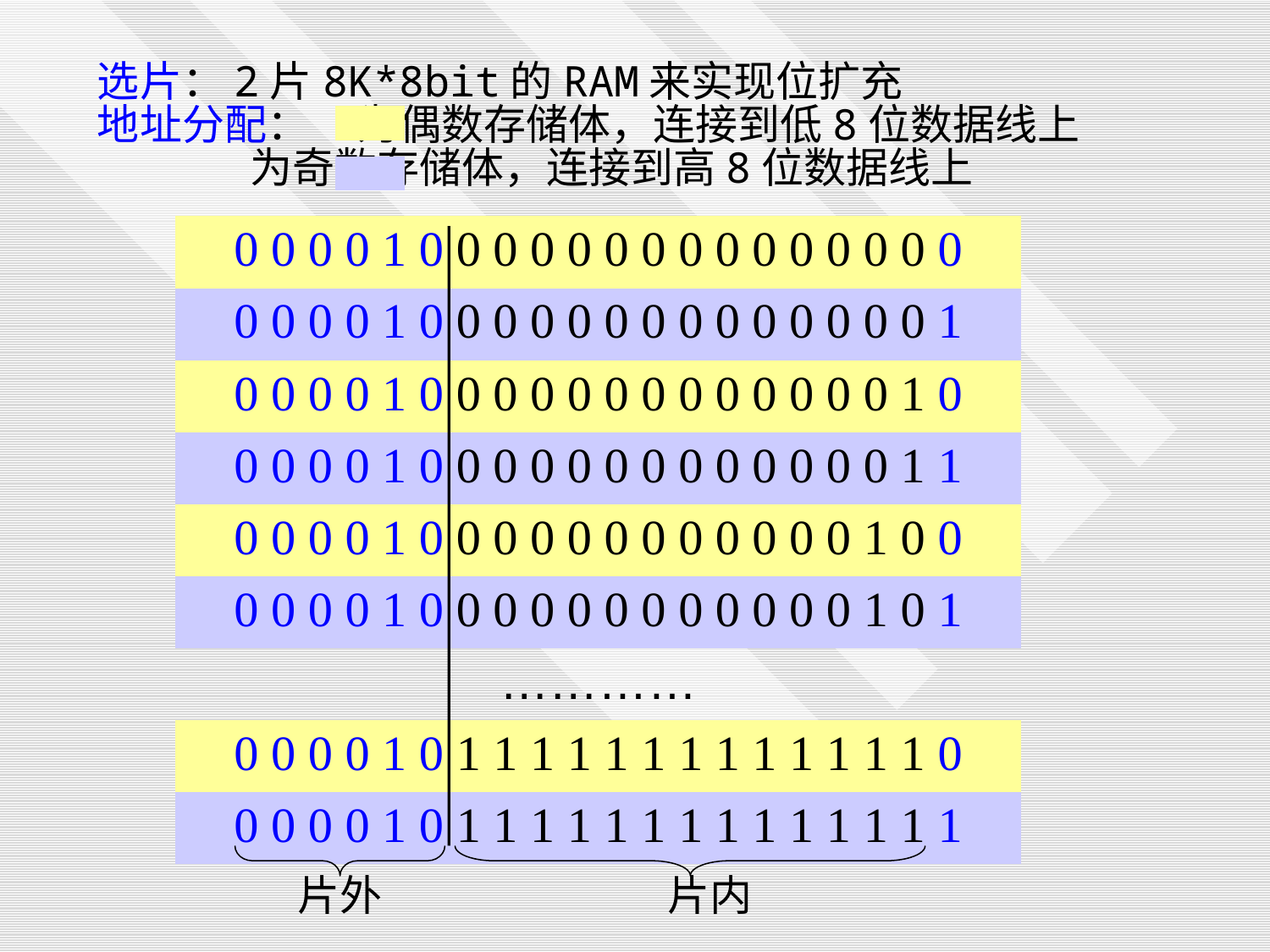

选片：2片8K*8bit的RAM来实现位扩充
地址分配：     为偶数存储体，连接到低8位数据线上
               为奇数存储体，连接到高8位数据线上
|  |
| --- |
|  |
| --- |
| 0 0 0 0 1 0 0 0 0 0 0 0 0 0 0 0 0 0 0 0 |
| --- |
| 0 0 0 0 1 0 0 0 0 0 0 0 0 0 0 0 0 0 0 1 |
| 0 0 0 0 1 0 0 0 0 0 0 0 0 0 0 0 0 0 1 0 |
| 0 0 0 0 1 0 0 0 0 0 0 0 0 0 0 0 0 0 1 1 |
| 0 0 0 0 1 0 0 0 0 0 0 0 0 0 0 0 0 1 0 0 |
| 0 0 0 0 1 0 0 0 0 0 0 0 0 0 0 0 0 1 0 1 |
| ………… |
| 0 0 0 0 1 0 1 1 1 1 1 1 1 1 1 1 1 1 1 0 |
| 0 0 0 0 1 0 1 1 1 1 1 1 1 1 1 1 1 1 1 1 |

片外
片内